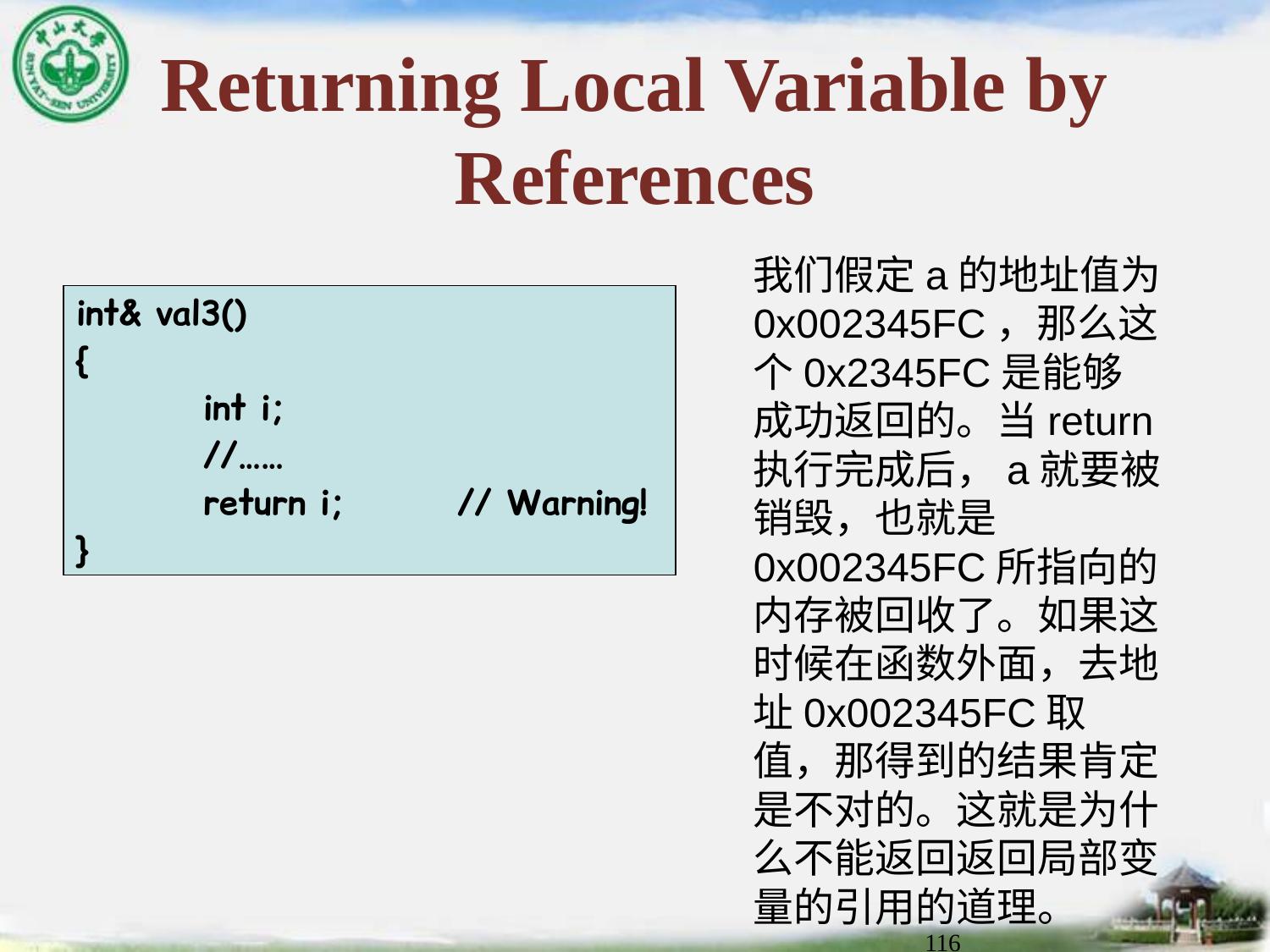

# Returning Local Variable by References
我们假定a的地址值为0x002345FC，那么这个0x2345FC是能够成功返回的。当return执行完成后，a就要被销毁，也就是0x002345FC所指向的内存被回收了。如果这时候在函数外面，去地址0x002345FC取值，那得到的结果肯定是不对的。这就是为什么不能返回返回局部变量的引用的道理。
int& val3()
{
	int i;
	//……
	return i;	// Warning!
}
116